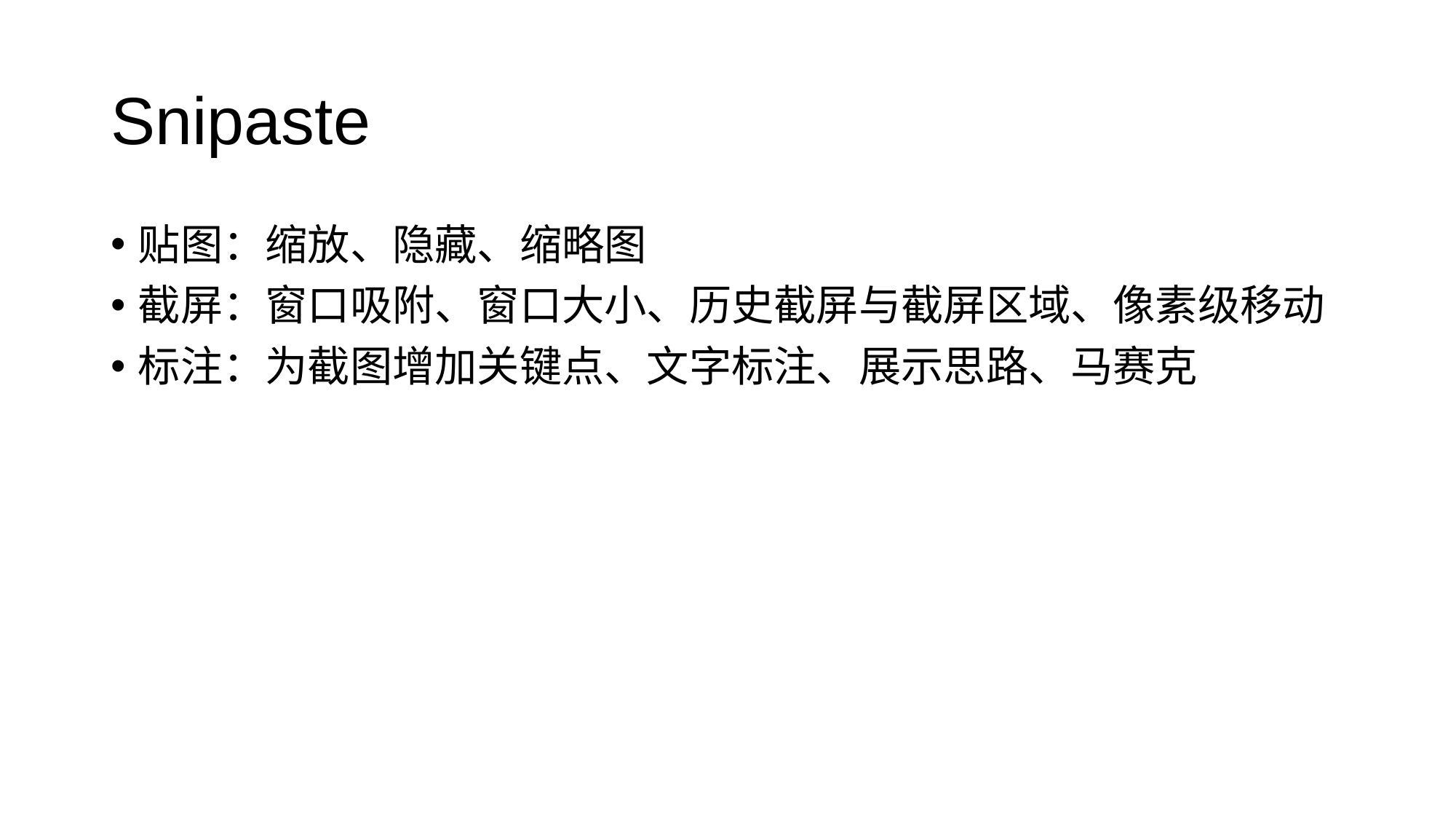

# Snipaste
贴图：缩放、隐藏、缩略图
截屏：窗口吸附、窗口大小、历史截屏与截屏区域、像素级移动
标注：为截图增加关键点、文字标注、展示思路、马赛克